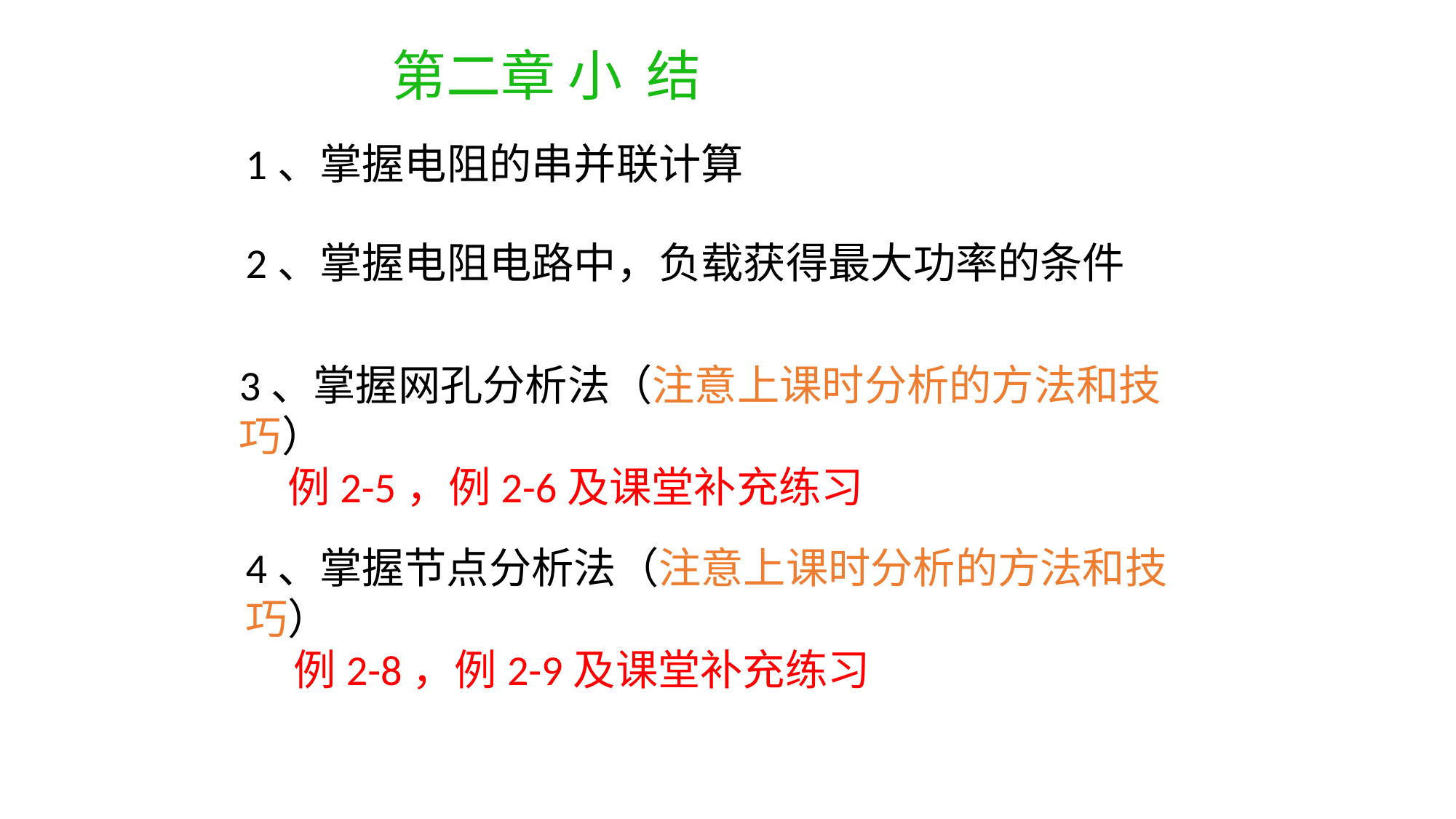

第二章 小  结
1、掌握电阻的串并联计算
2、掌握电阻电路中，负载获得最大功率的条件
3、掌握网孔分析法（注意上课时分析的方法和技巧）
    例2-5，例2-6及课堂补充练习
4、掌握节点分析法（注意上课时分析的方法和技巧）
    例2-8，例2-9及课堂补充练习